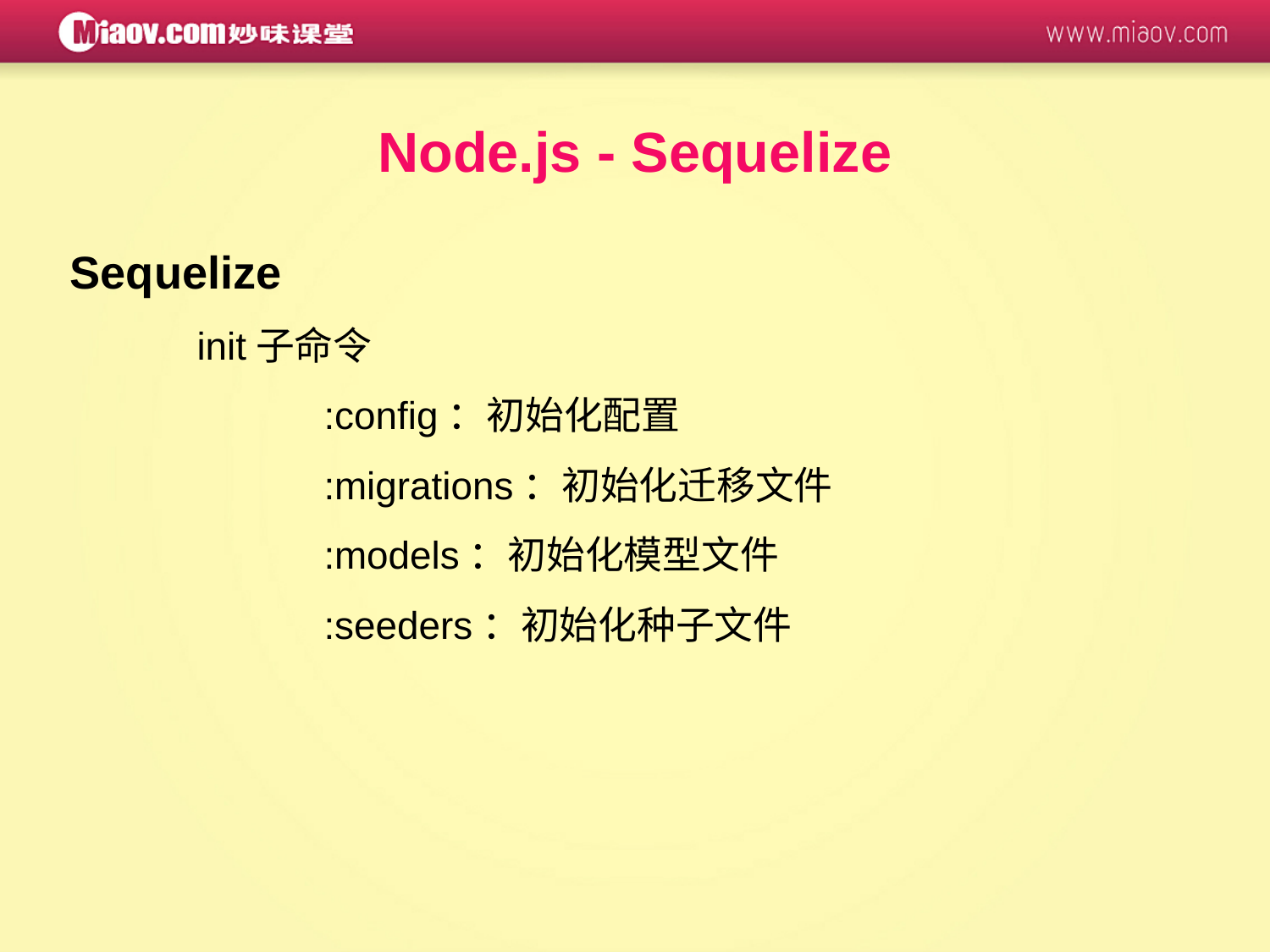

Node.js - Sequelize
Sequelize
	init子命令
		:config：初始化配置
		:migrations：初始化迁移文件
		:models：初始化模型文件
		:seeders：初始化种子文件